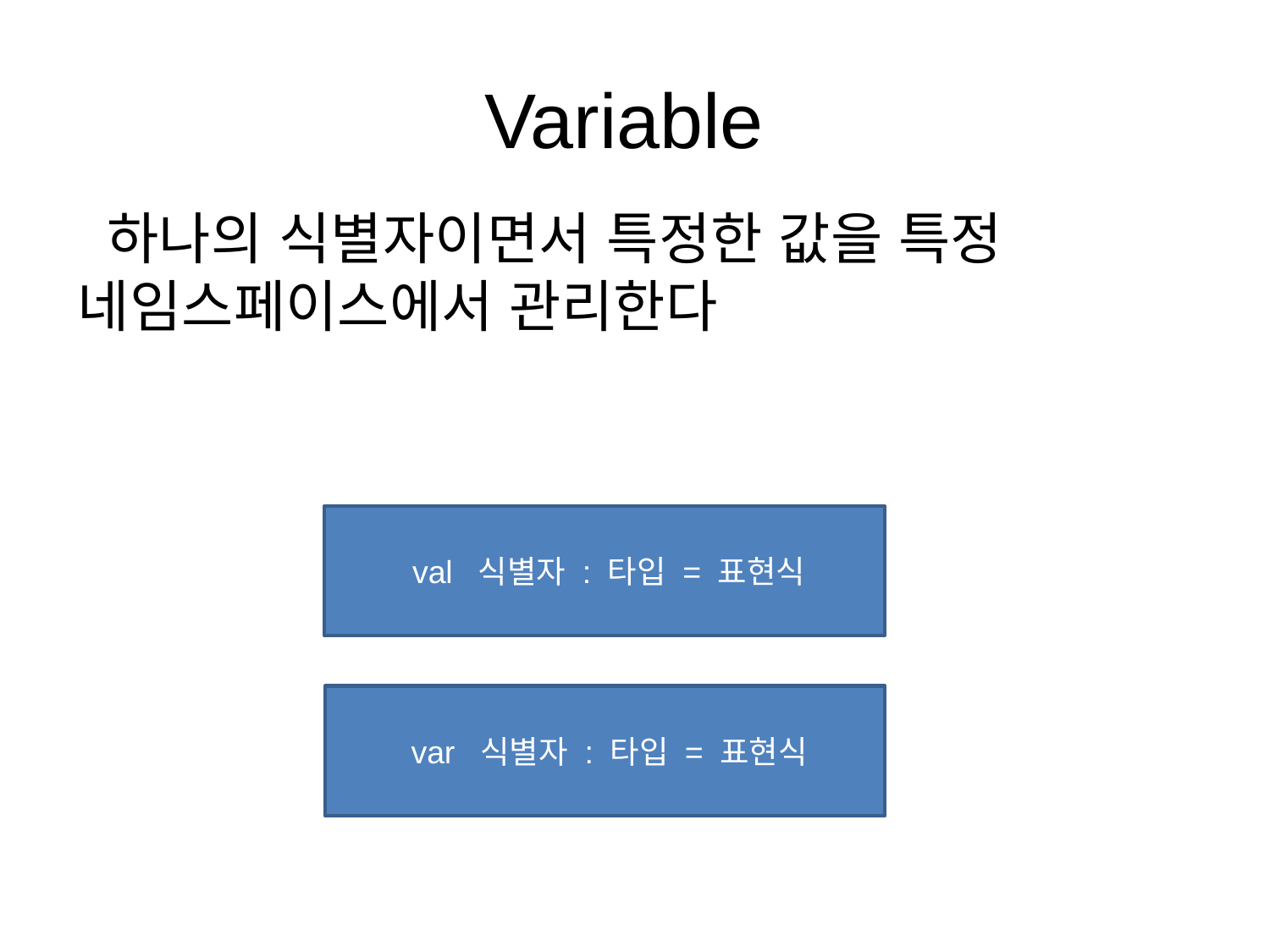

# Variable
 하나의 식별자이면서 특정한 값을 특정 네임스페이스에서 관리한다
 val  식별자 : 타입 = 표현식
 var  식별자 : 타입 = 표현식